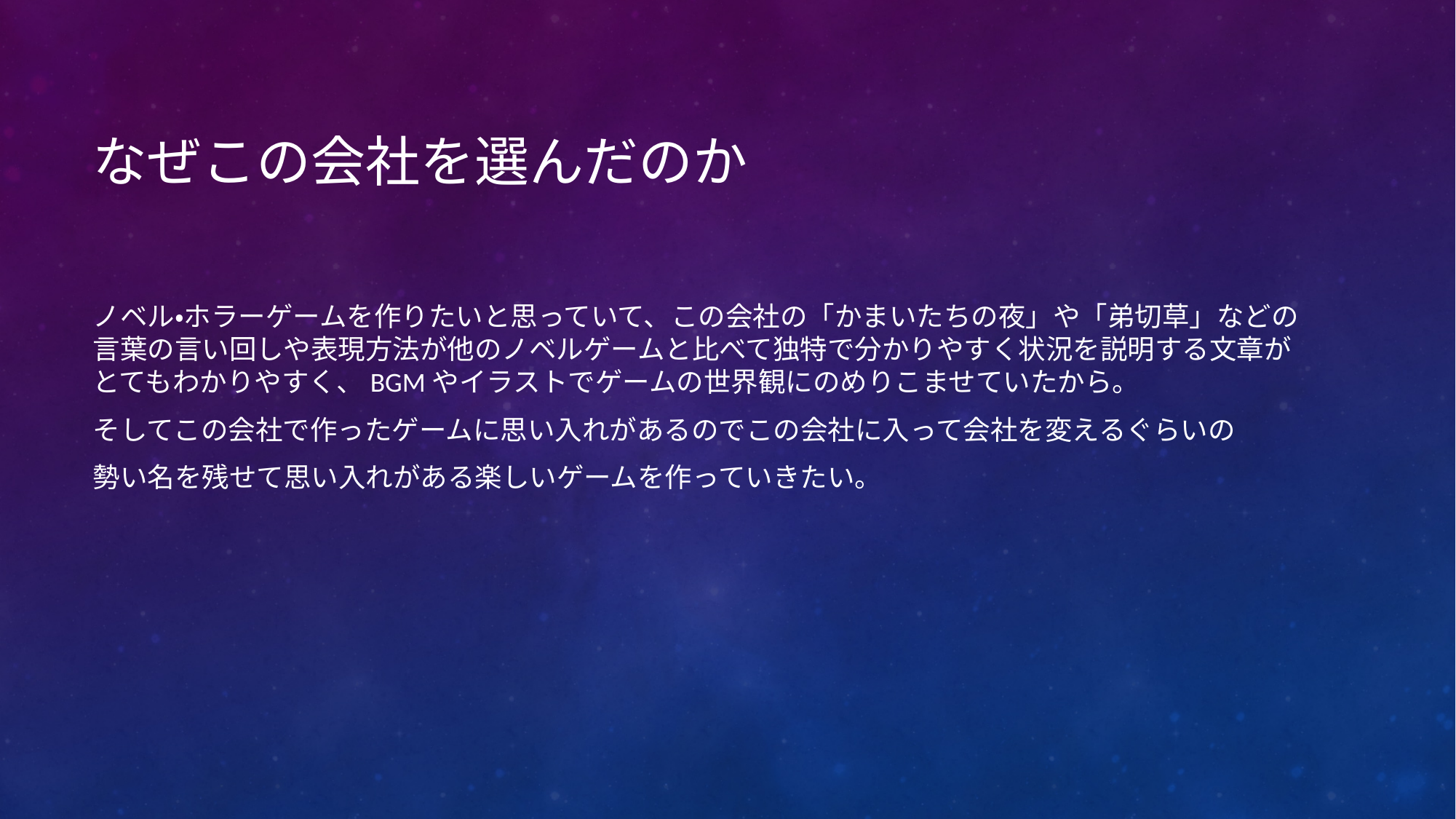

# なぜこの会社を選んだのか
ノベル・ホラーゲームを作りたいと思っていて、この会社の「かまいたちの夜」や「弟切草」などの言葉の言い回しや表現方法が他のノベルゲームと比べて独特で分かりやすく状況を説明する文章がとてもわかりやすく、BGMやイラストでゲームの世界観にのめりこませていたから。
そしてこの会社で作ったゲームに思い入れがあるのでこの会社に入って会社を変えるぐらいの
勢い名を残せて思い入れがある楽しいゲームを作っていきたい。